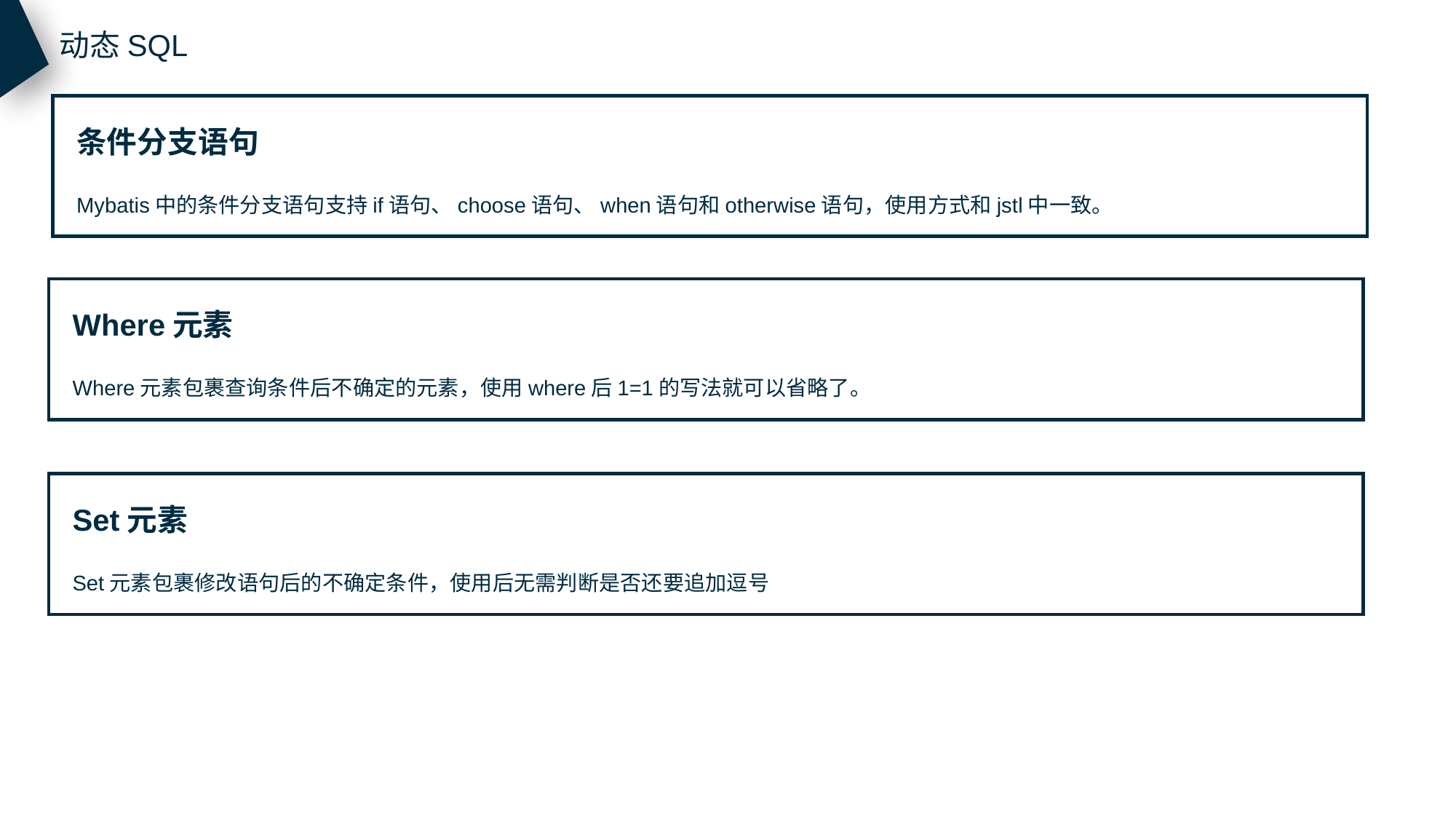

动态SQL

条件分支语句
Mybatis中的条件分支语句支持if语句、choose语句、when语句和otherwise语句，使用方式和jstl中一致。

Where元素
Where元素包裹查询条件后不确定的元素，使用where后1=1的写法就可以省略了。

Set元素
Set元素包裹修改语句后的不确定条件，使用后无需判断是否还要追加逗号